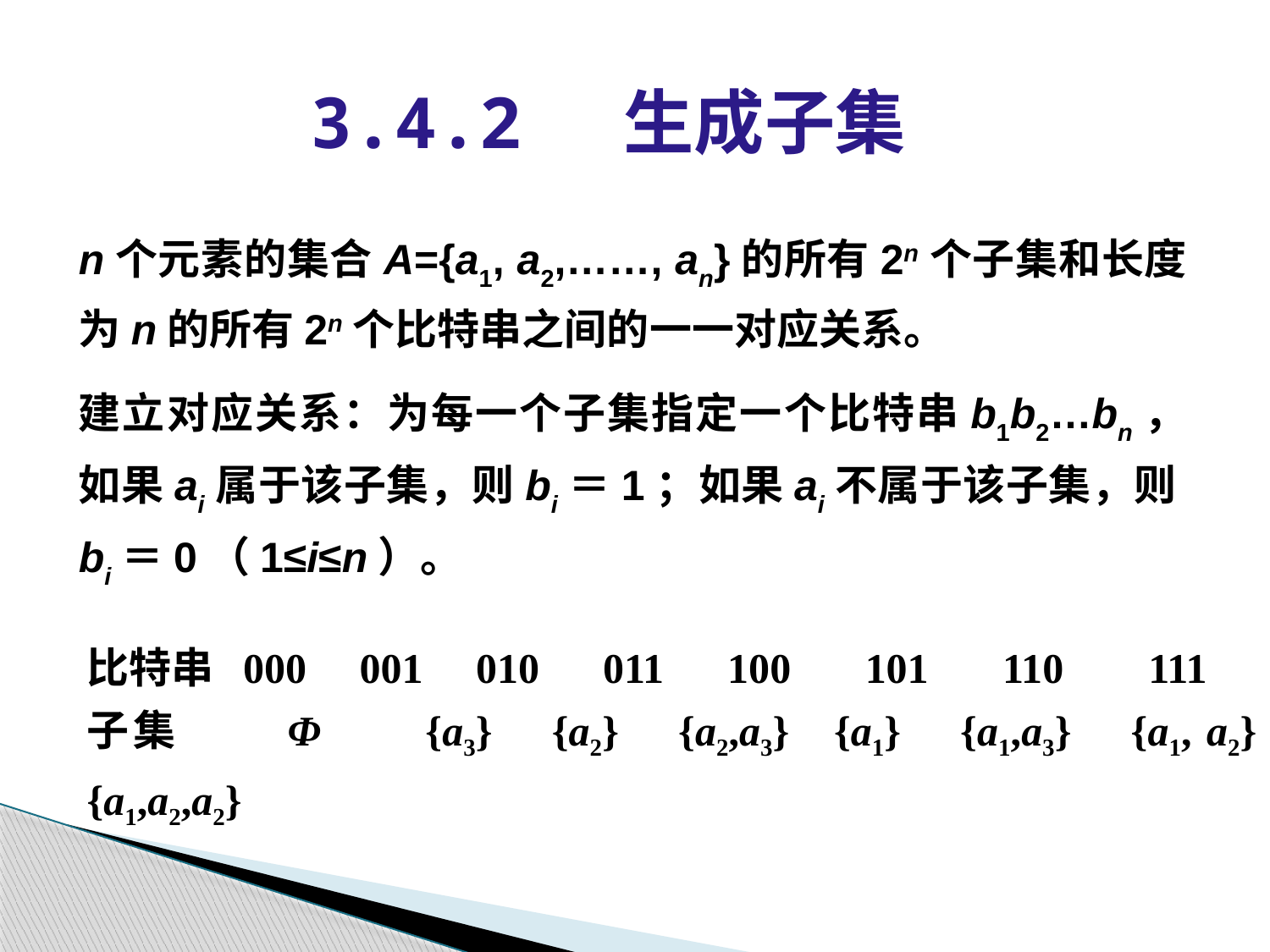

3.4.2  生成子集
n个元素的集合A={a1, a2,……, an}的所有2n个子集和长度为n的所有2n个比特串之间的一一对应关系。
建立对应关系：为每一个子集指定一个比特串b1b2…bn，如果ai属于该子集，则bi＝1；如果ai不属于该子集，则bi＝0（1≤i≤n）。
比特串  000     001     010      011      100       101       110        111
子集       Φ       {a3}    {a2}    {a2,a3}   {a1}    {a1,a3}    {a1, a2} {a1,a2,a2}